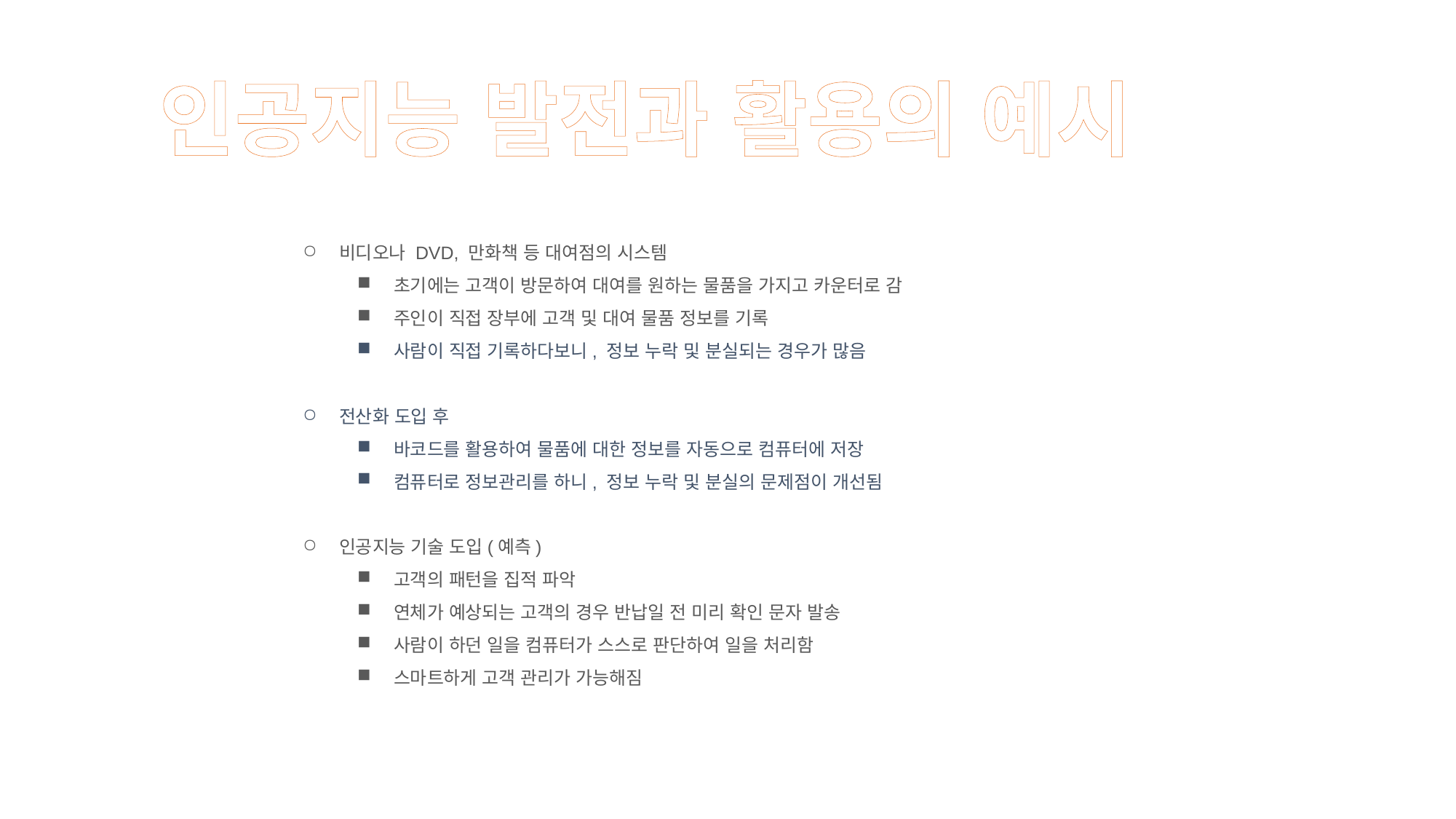

인공지능 발전과 활용의 예시
비디오나 DVD, 만화책 등 대여점의 시스템
초기에는 고객이 방문하여 대여를 원하는 물품을 가지고 카운터로 감
주인이 직접 장부에 고객 및 대여 물품 정보를 기록
사람이 직접 기록하다보니, 정보 누락 및 분실되는 경우가 많음

전산화 도입 후
바코드를 활용하여 물품에 대한 정보를 자동으로 컴퓨터에 저장
컴퓨터로 정보관리를 하니, 정보 누락 및 분실의 문제점이 개선됨

인공지능 기술 도입(예측)
고객의 패턴을 집적 파악
연체가 예상되는 고객의 경우 반납일 전 미리 확인 문자 발송
사람이 하던 일을 컴퓨터가 스스로 판단하여 일을 처리함
스마트하게 고객 관리가 가능해짐